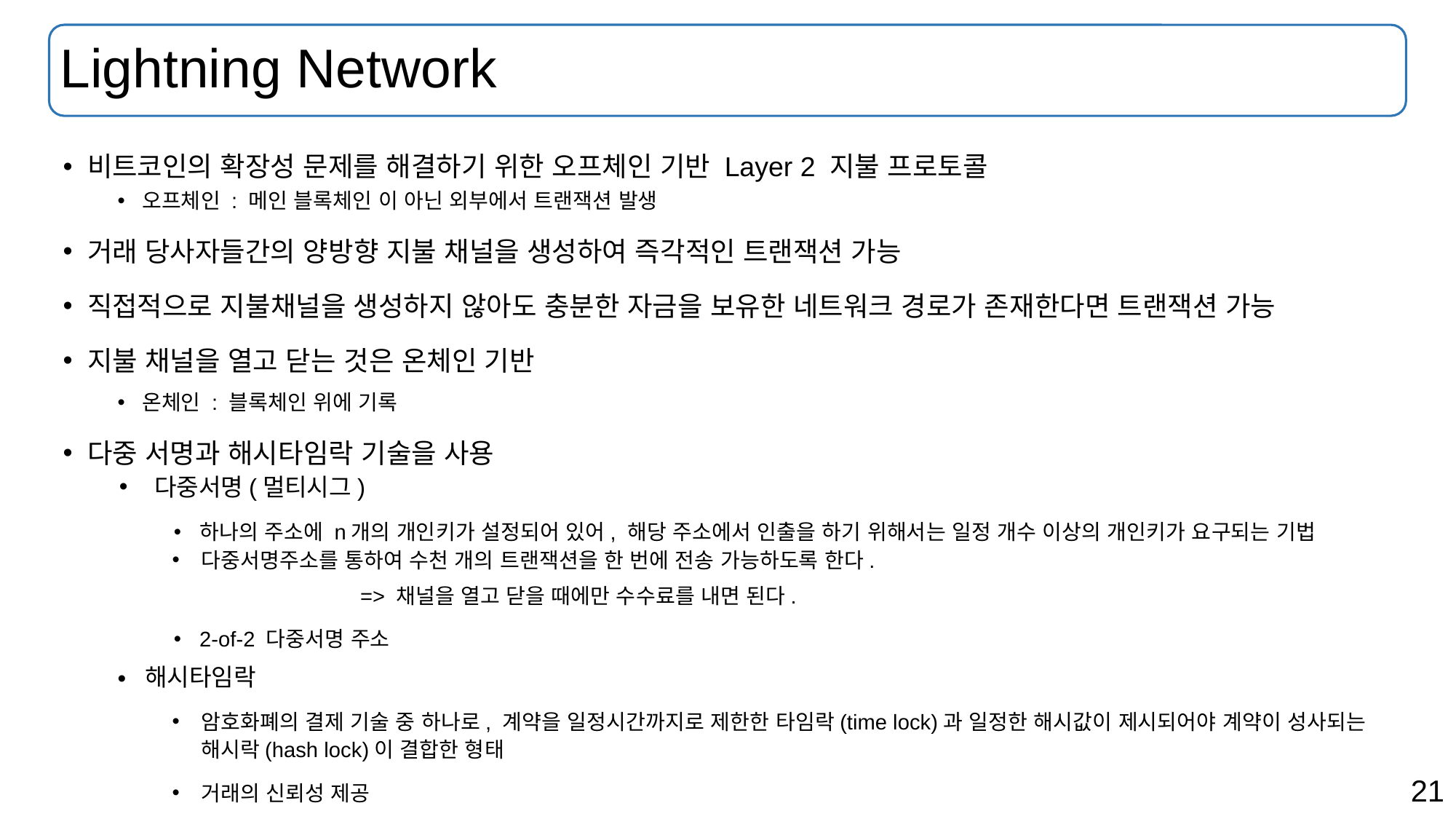

# Lightning Network
비트코인의 확장성 문제를 해결하기 위한 오프체인 기반 Layer 2 지불 프로토콜
오프체인 : 메인 블록체인 이 아닌 외부에서 트랜잭션 발생
거래 당사자들간의 양방향 지불 채널을 생성하여 즉각적인 트랜잭션 가능
직접적으로 지불채널을 생성하지 않아도 충분한 자금을 보유한 네트워크 경로가 존재한다면 트랜잭션 가능
지불 채널을 열고 닫는 것은 온체인 기반
온체인 : 블록체인 위에 기록
다중 서명과 해시타임락 기술을 사용
 다중서명(멀티시그)
하나의 주소에 n개의 개인키가 설정되어 있어, 해당 주소에서 인출을 하기 위해서는 일정 개수 이상의 개인키가 요구되는 기법
다중서명주소를 통하여 수천 개의 트랜잭션을 한 번에 전송 가능하도록 한다.
			=> 채널을 열고 닫을 때에만 수수료를 내면 된다.
2-of-2 다중서명 주소
해시타임락
암호화폐의 결제 기술 중 하나로, 계약을 일정시간까지로 제한한 타임락(time lock)과 일정한 해시값이 제시되어야 계약이 성사되는 해시락(hash lock)이 결합한 형태
거래의 신뢰성 제공